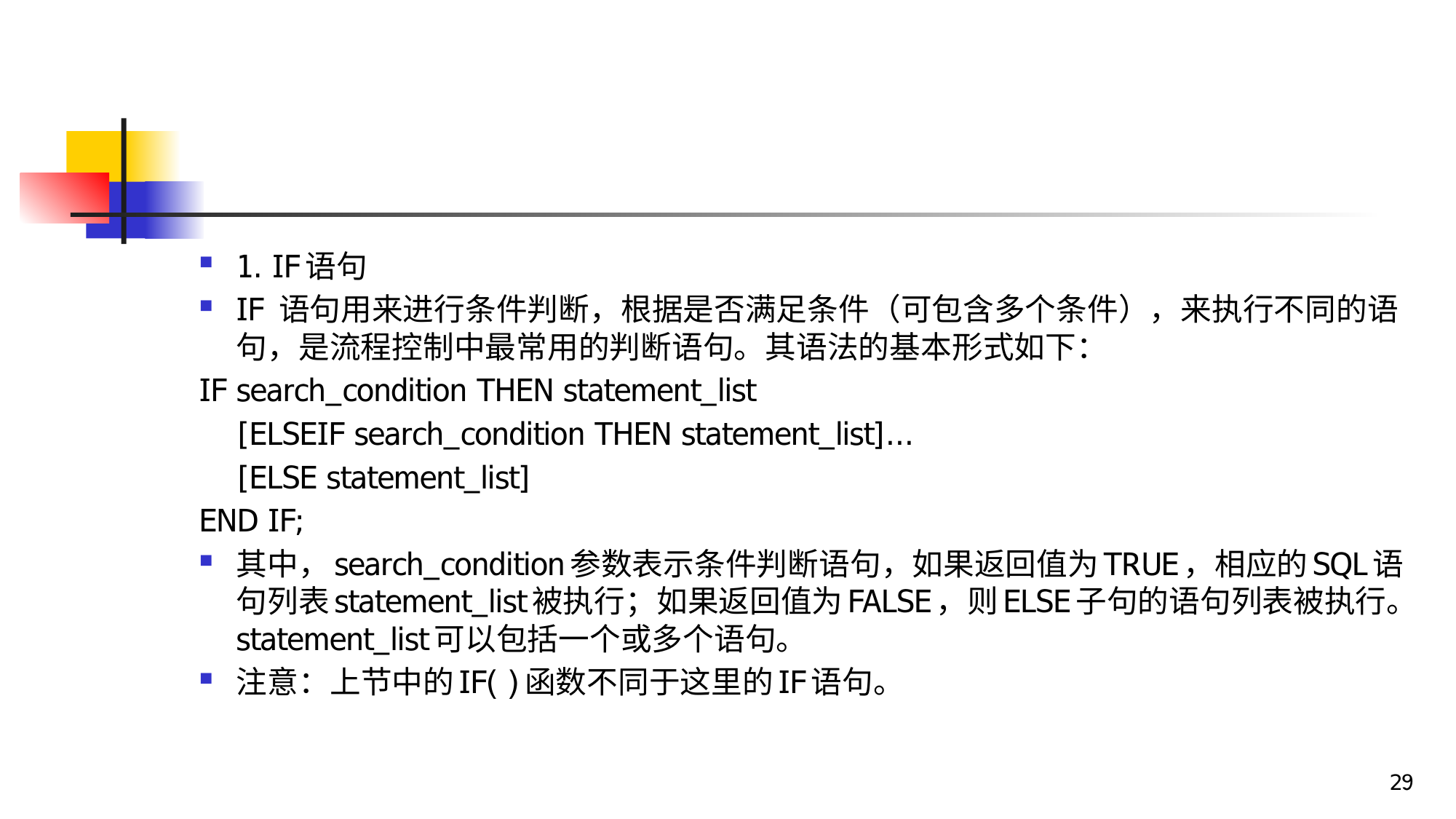

#
1. IF语句
IF 语句用来进行条件判断，根据是否满足条件（可包含多个条件），来执行不同的语句，是流程控制中最常用的判断语句。其语法的基本形式如下：
IF search_condition THEN statement_list
    [ELSEIF search_condition THEN statement_list]...
    [ELSE statement_list]
END IF;
其中，search_condition参数表示条件判断语句，如果返回值为TRUE，相应的SQL语句列表statement_list被执行；如果返回值为FALSE，则ELSE子句的语句列表被执行。statement_list可以包括一个或多个语句。
注意：上节中的IF( )函数不同于这里的IF语句。
29